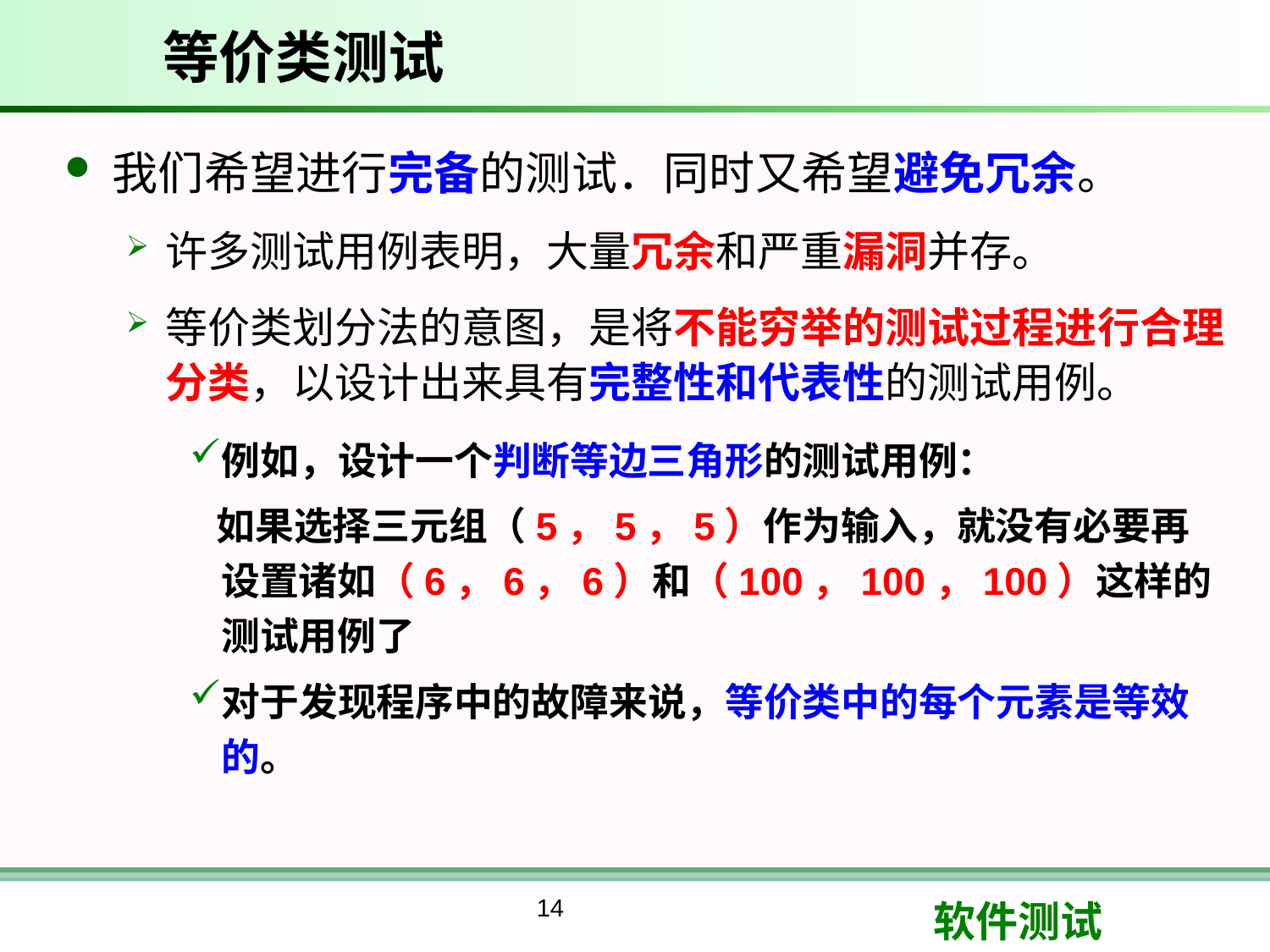

# 等价类测试
我们希望进行完备的测试．同时又希望避免冗余。
许多测试用例表明，大量冗余和严重漏洞并存。
等价类划分法的意图，是将不能穷举的测试过程进行合理分类，以设计出来具有完整性和代表性的测试用例。
例如，设计一个判断等边三角形的测试用例：
  如果选择三元组（5，5，5）作为输入，就没有必要再设置诸如（6，6，6）和（100，100，100）这样的测试用例了
对于发现程序中的故障来说，等价类中的每个元素是等效的。

14